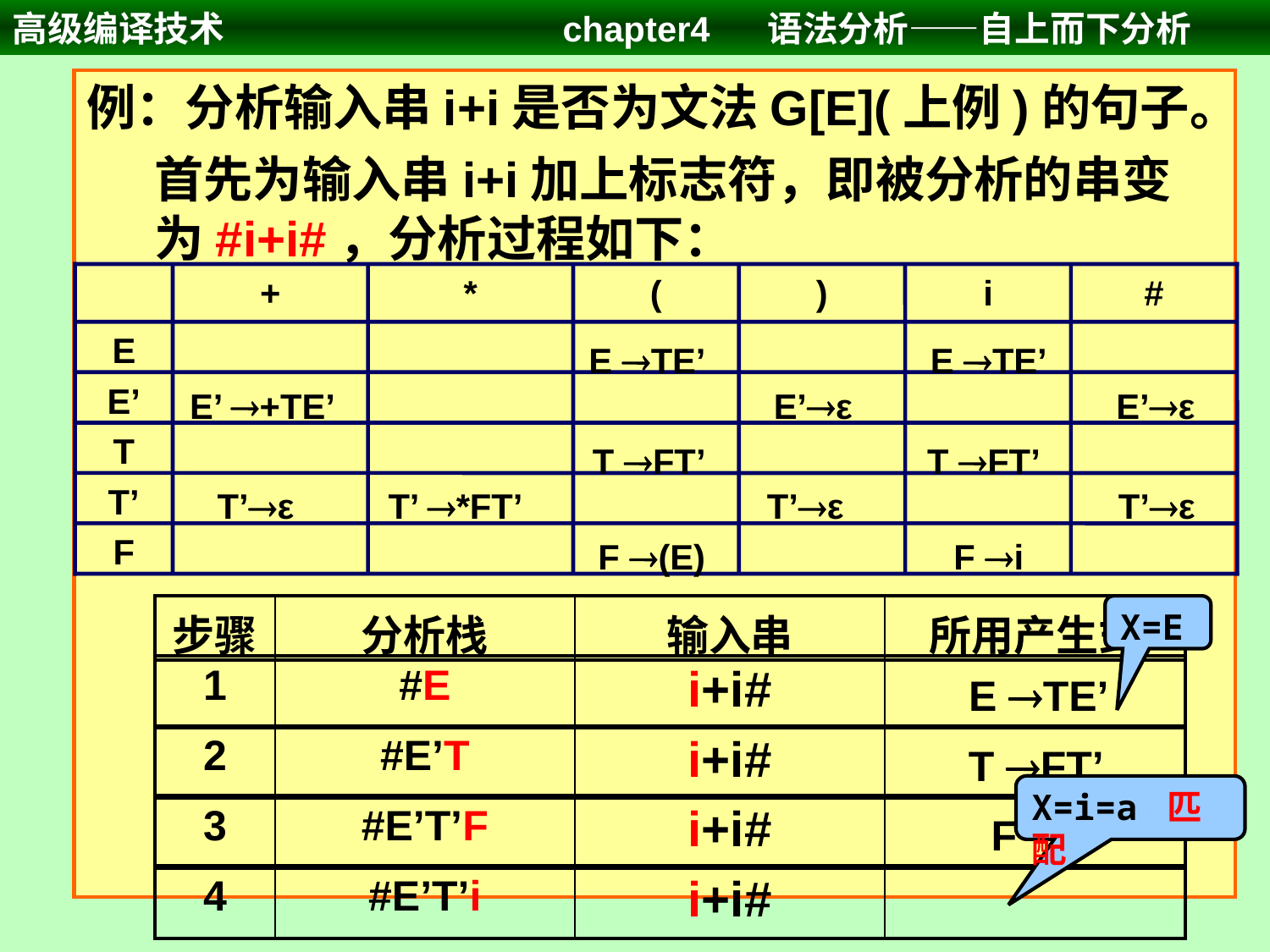

例：分析输入串i+i是否为文法G[E](上例)的句子。

首先为输入串i+i加上标志符，即被分析的串变
为#i+i#，分析过程如下：

+

*

(

)

i

#

E

E →TE’
E →TE’
E’

E’ →+TE’
E’→ε
E’→ε
T

T →FT’
T →FT’
T’

T’→ε
T’ →*FT’
T’→ε
T’→ε
F

F →(E)
F →i

| 步骤 | 分析栈 | 输入串 | 所用产生式 |
| --- | --- | --- | --- |
X=E
| 1 | #E | i+i# |  |
| --- | --- | --- | --- |
E →TE’
| 2 | #E’T | i+i# |  |
| --- | --- | --- | --- |
T →FT’
X=i=a 匹配
| 3 | #E’T’F | i+i# |  |
| --- | --- | --- | --- |
F →i
| 4 | #E’T’i | i+i# |  |
| --- | --- | --- | --- |